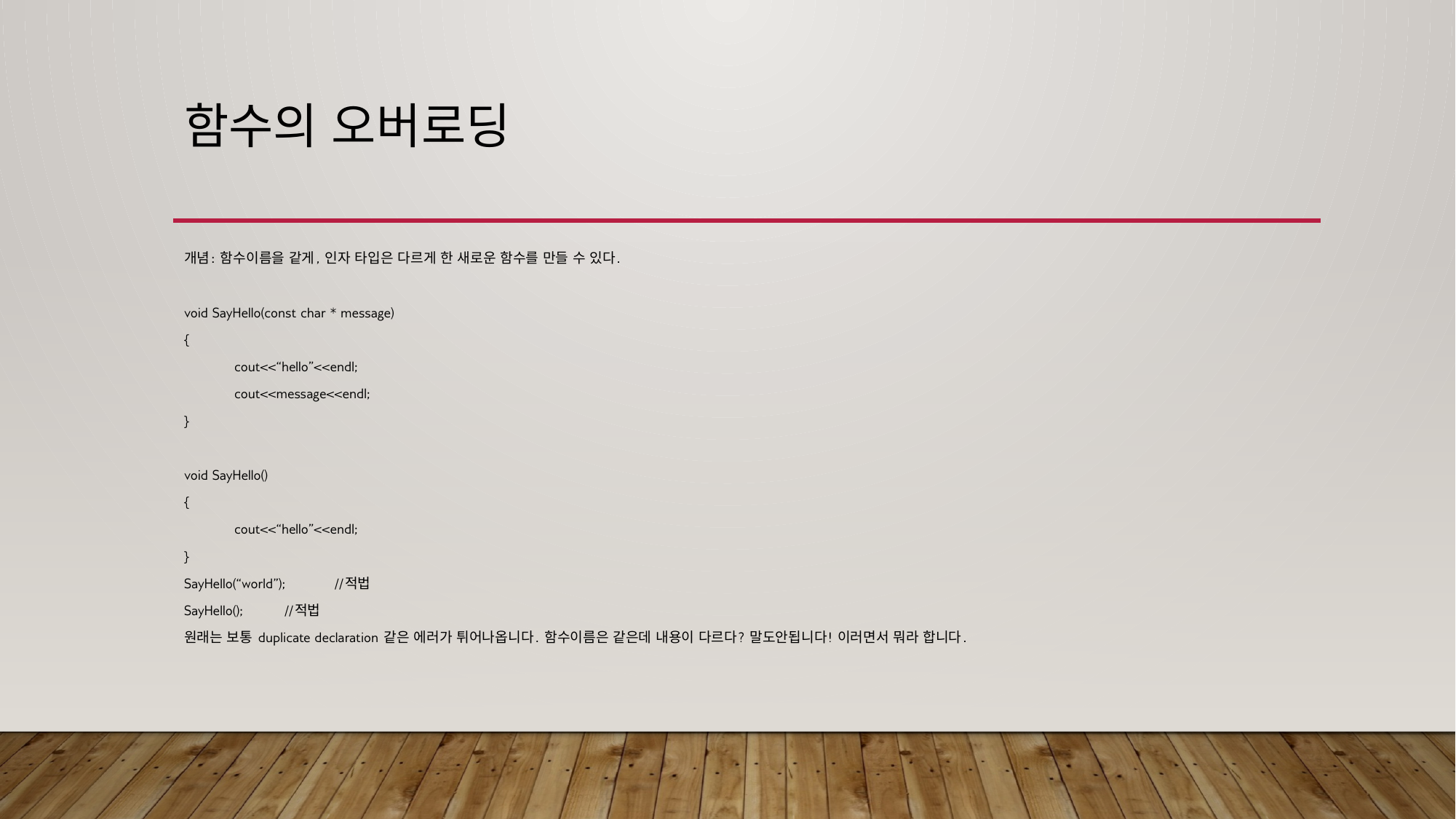

# 함수의 오버로딩
개념: 함수이름을 같게, 인자 타입은 다르게 한 새로운 함수를 만들 수 있다.

void SayHello(const char * message)
{
	cout<<“hello”<<endl;
	cout<<message<<endl;
}

void SayHello()
{
	cout<<“hello”<<endl;
}
SayHello(“world”);	//적법
SayHello();			//적법
원래는 보통 duplicate declaration 같은 에러가 튀어나옵니다. 함수이름은 같은데 내용이 다르다? 말도안됩니다! 이러면서 뭐라 합니다.